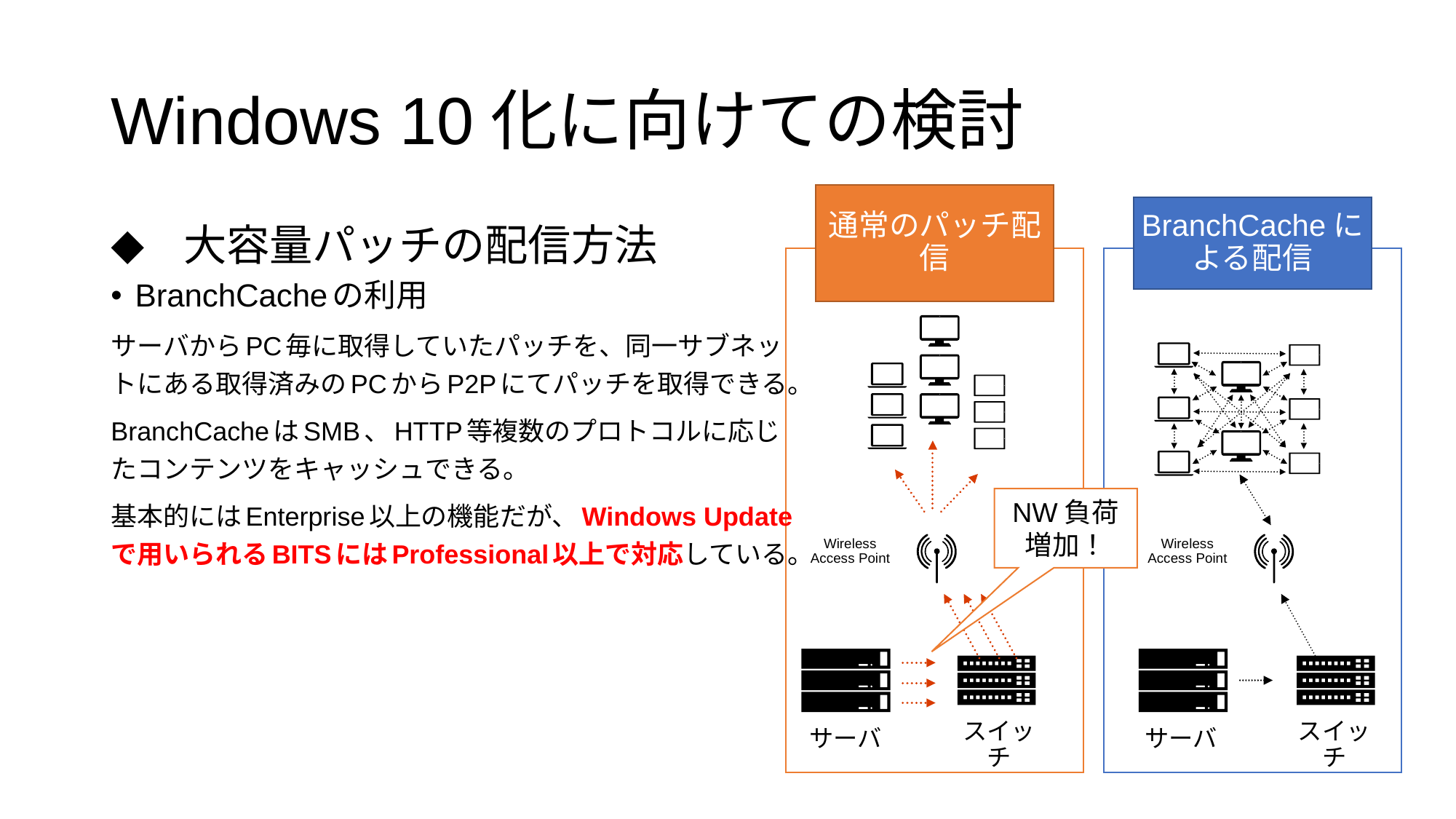

# Windows 10化に向けての検討
BranchCacheによる配信
通常のパッチ配信
◆　大容量パッチの配信方法
BranchCacheの利用
サーバからPC毎に取得していたパッチを、同一サブネットにある取得済みのPCからP2Pにてパッチを取得できる。
BranchCacheはSMB、HTTP等複数のプロトコルに応じたコンテンツをキャッシュできる。
基本的にはEnterprise以上の機能だが、Windows Updateで用いられるBITSにはProfessional以上で対応している。

NW負荷増加！

Wireless Access Point
Wireless Access Point

スイッチ
スイッチ
サーバ
サーバ